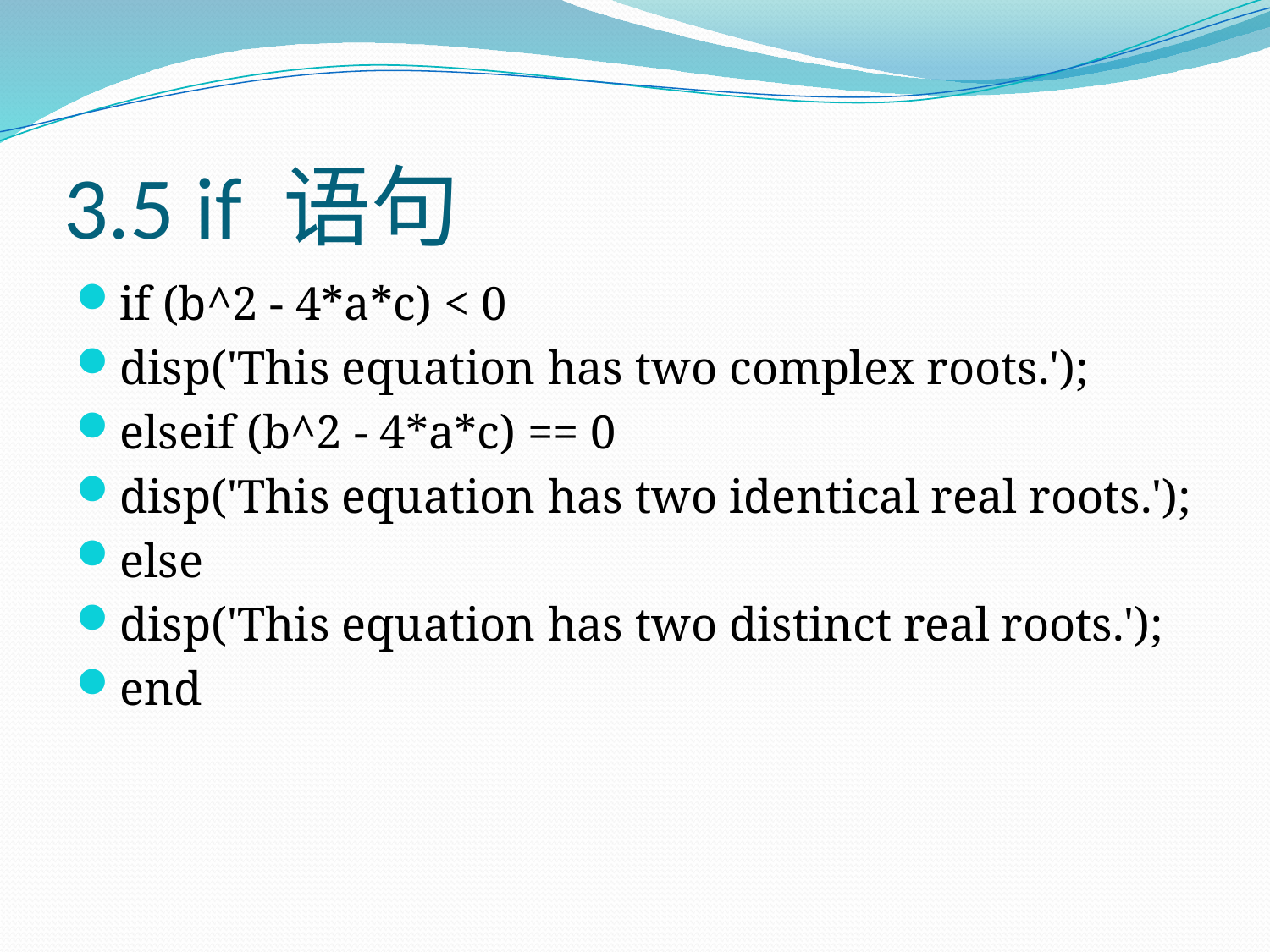

# 3.5 if 语句
if (b^2 - 4*a*c) < 0
disp('This equation has two complex roots.');
elseif (b^2 - 4*a*c) == 0
disp('This equation has two identical real roots.');
else
disp('This equation has two distinct real roots.');
end